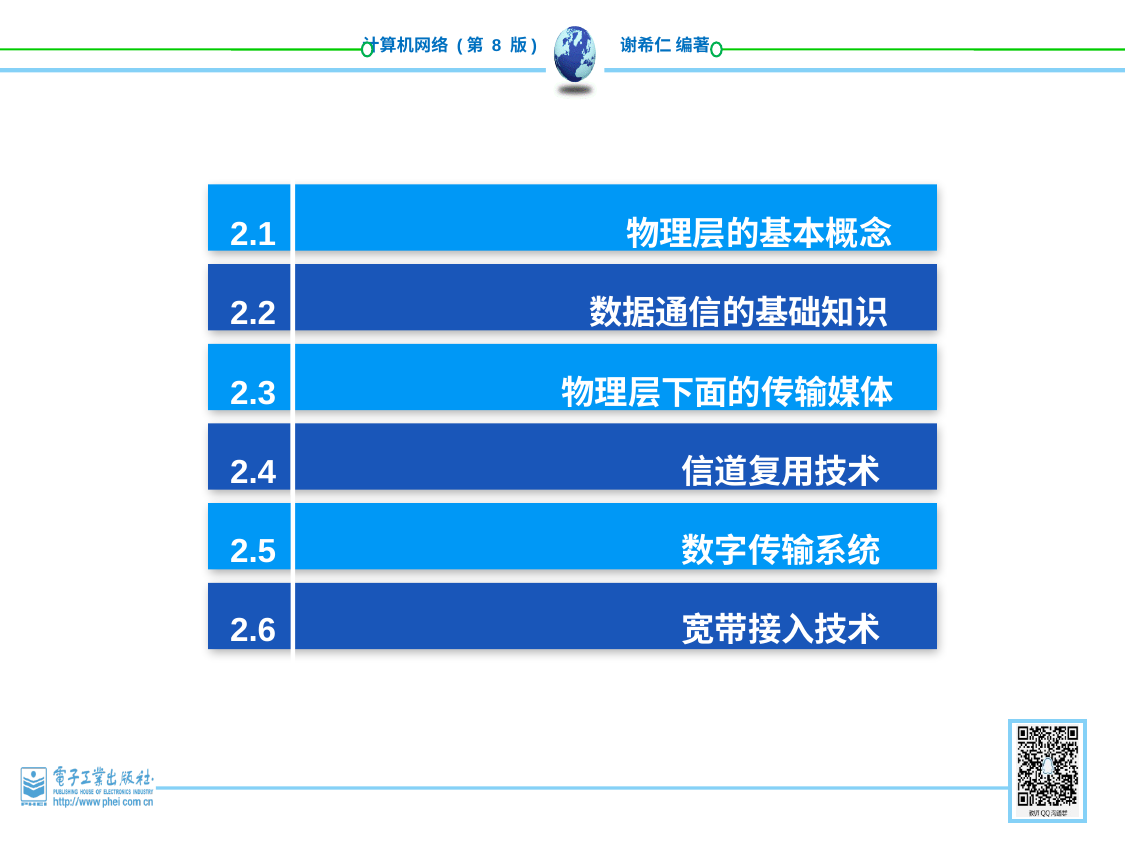

2.1                                     物理层的基本概念
2.2                                 数据通信的基础知识
2.3                              物理层下面的传输媒体
2.4                                           信道复用技术
2.5                                           数字传输系统
2.6                                           宽带接入技术